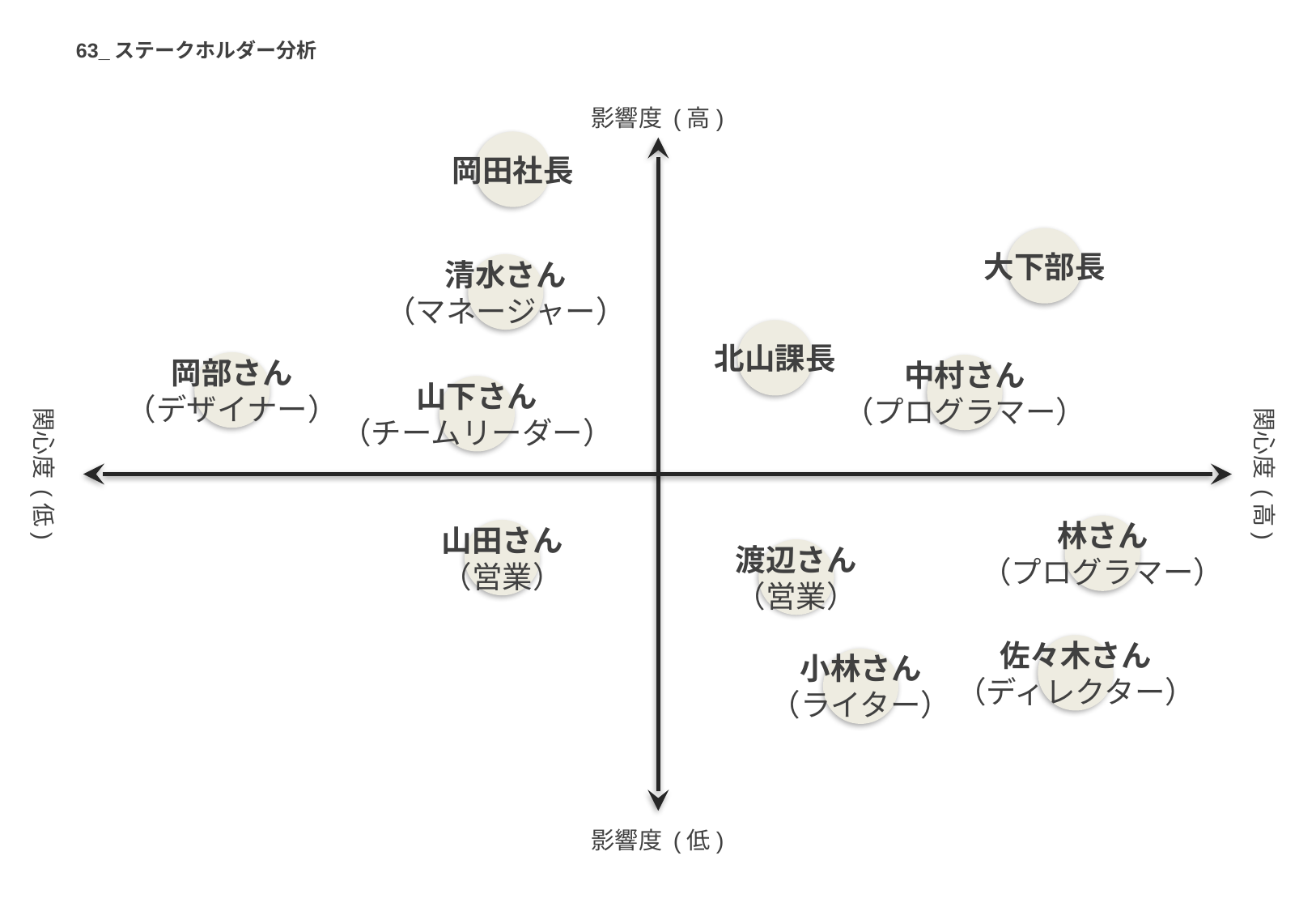

63_ステークホルダー分析
影響度 (高)

岡田社長

大下部長
清水さん
（マネージャー）

北山課長
関心度 (低)
関心度 (高)
岡部さん
（デザイナー）
中村さん
（プログラマー）

山下さん
（チームリーダー）

林さん
（プログラマー）
山田さん
（営業）

渡辺さん
（営業）

佐々木さん
（ディレクター）

小林さん
（ライター）

影響度 (低)